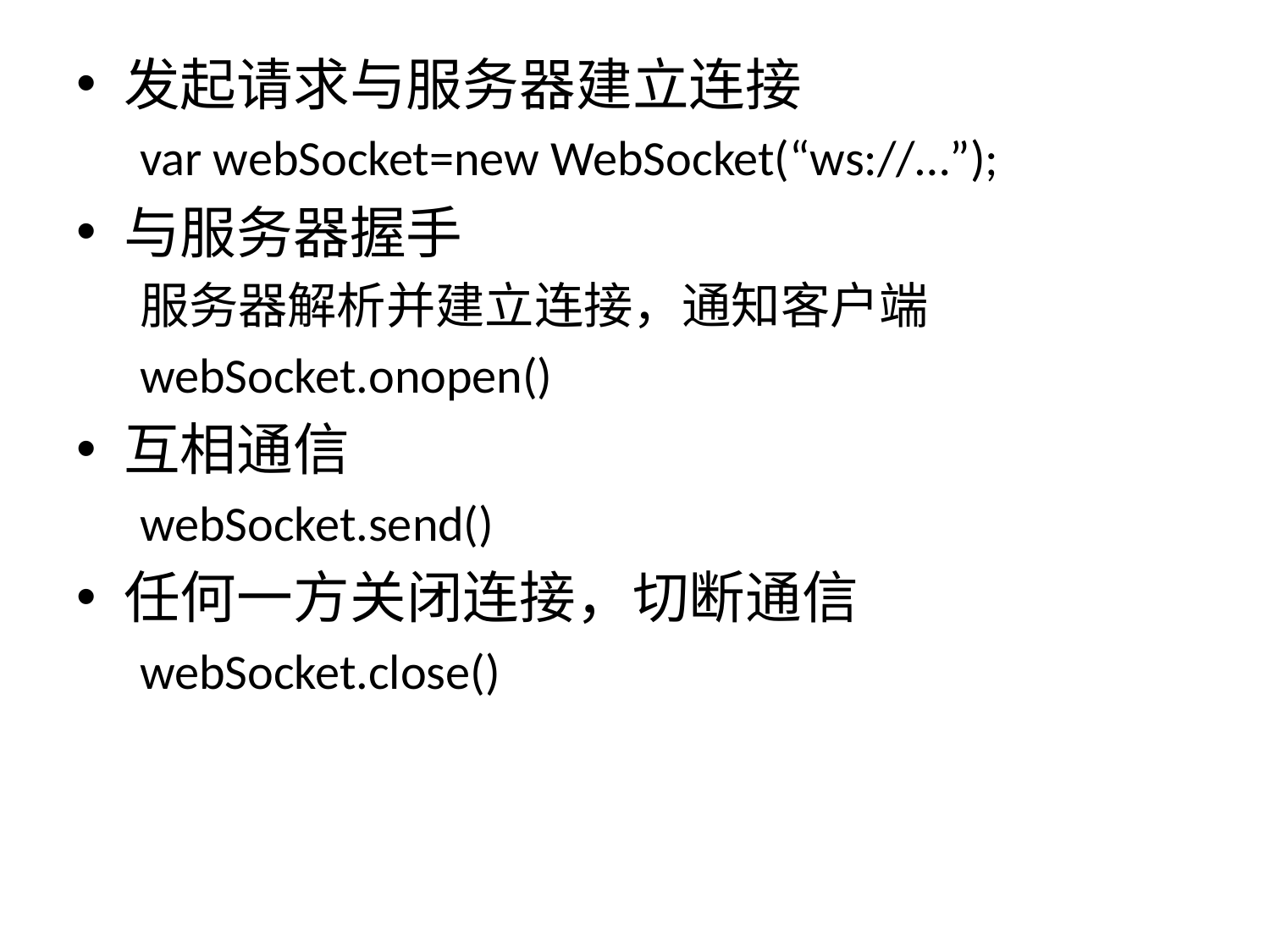

发起请求与服务器建立连接
var webSocket=new WebSocket(“ws://…”);
与服务器握手
服务器解析并建立连接，通知客户端
webSocket.onopen()
互相通信
webSocket.send()
任何一方关闭连接，切断通信
webSocket.close()